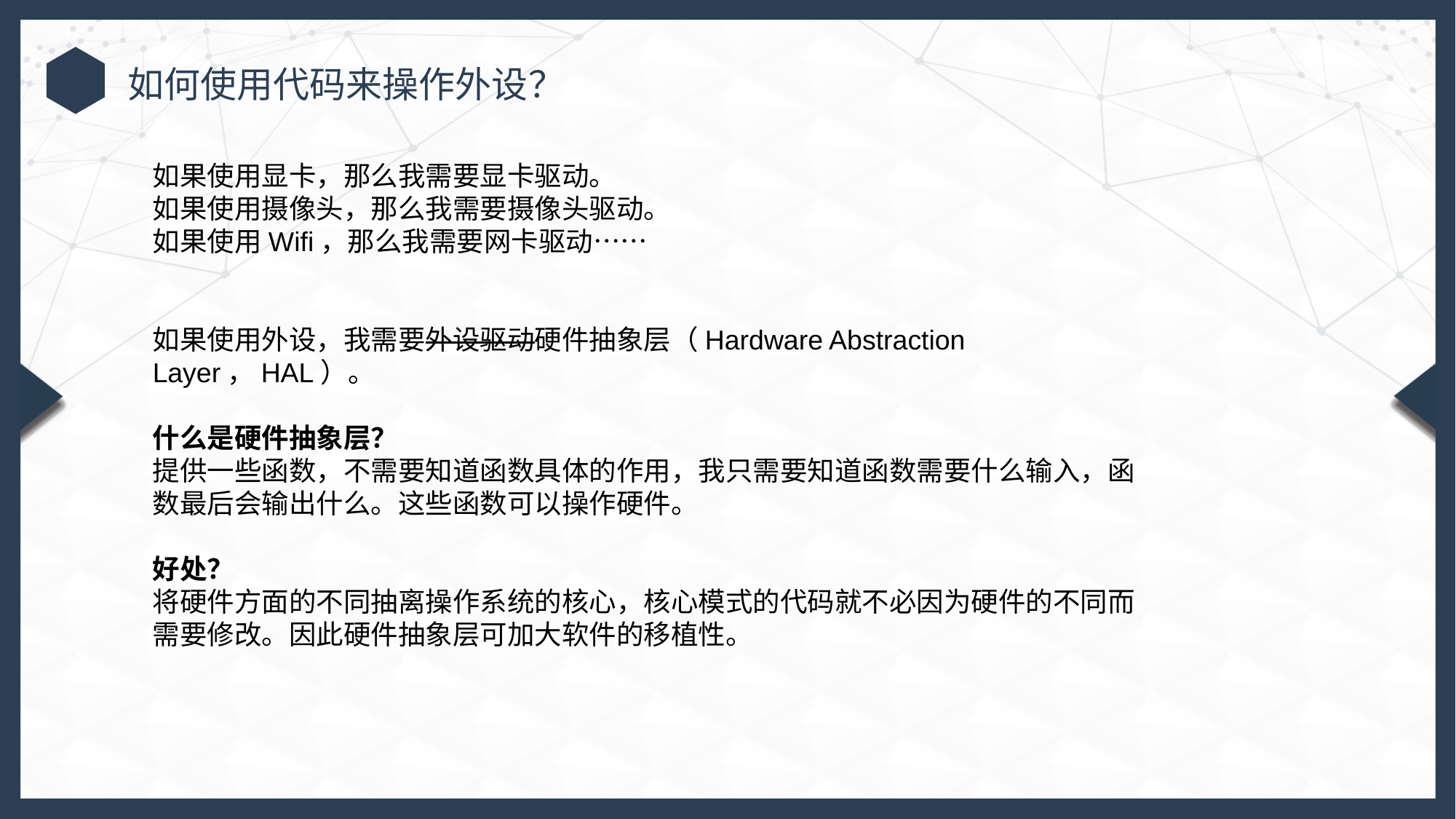

如何使用代码来操作外设？
如果使用显卡，那么我需要显卡驱动。
如果使用摄像头，那么我需要摄像头驱动。
如果使用Wifi，那么我需要网卡驱动……

如果使用外设，我需要外设驱动硬件抽象层（Hardware Abstraction Layer，HAL）。

什么是硬件抽象层？
提供一些函数，不需要知道函数具体的作用，我只需要知道函数需要什么输入，函数最后会输出什么。这些函数可以操作硬件。

好处？
将硬件方面的不同抽离操作系统的核心，核心模式的代码就不必因为硬件的不同而需要修改。因此硬件抽象层可加大软件的移植性。
行业PPT模板http://www.1ppt.com/hangye/